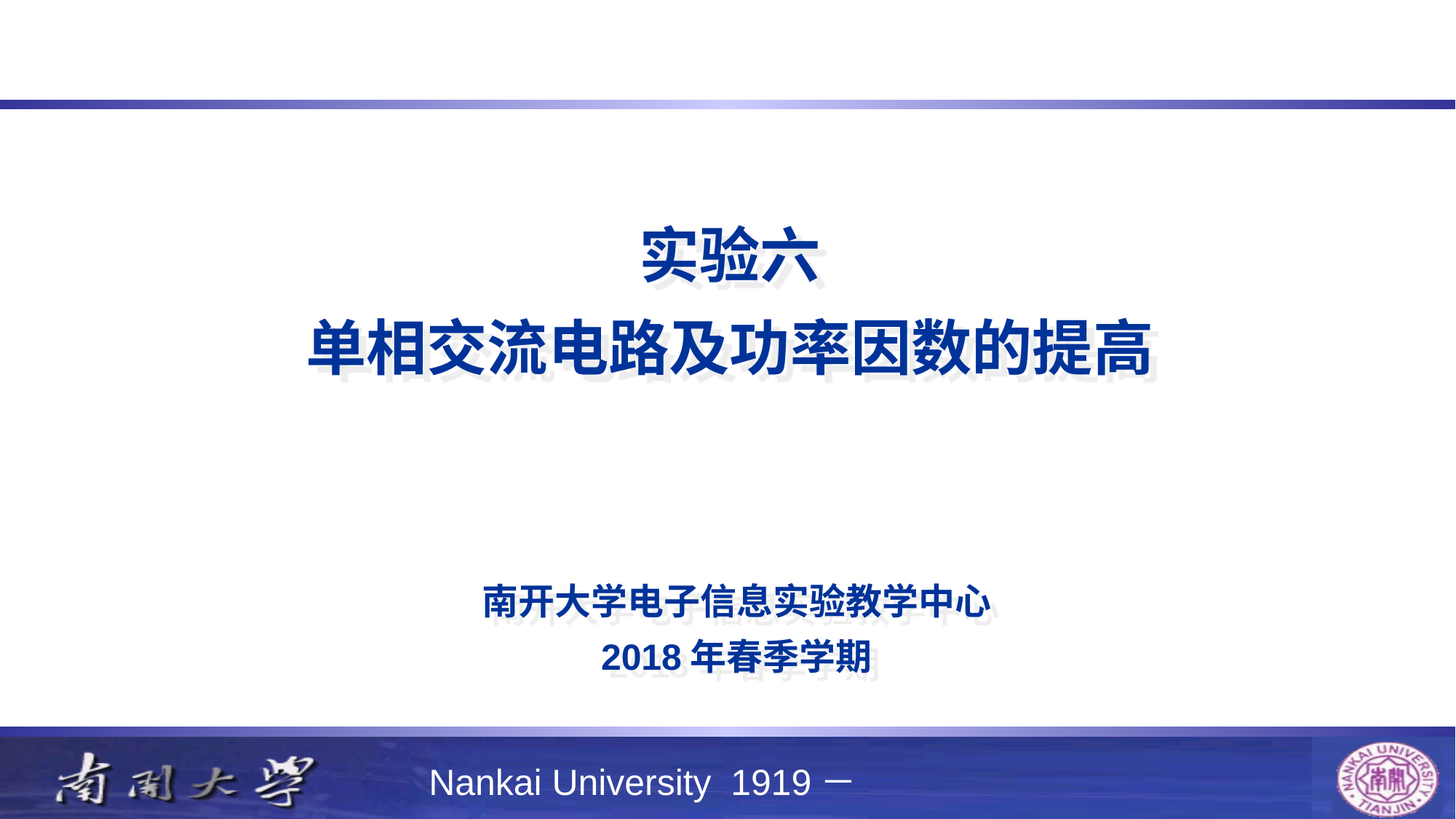

实验六
单相交流电路及功率因数的提高

南开大学电子信息实验教学中心
2018年春季学期